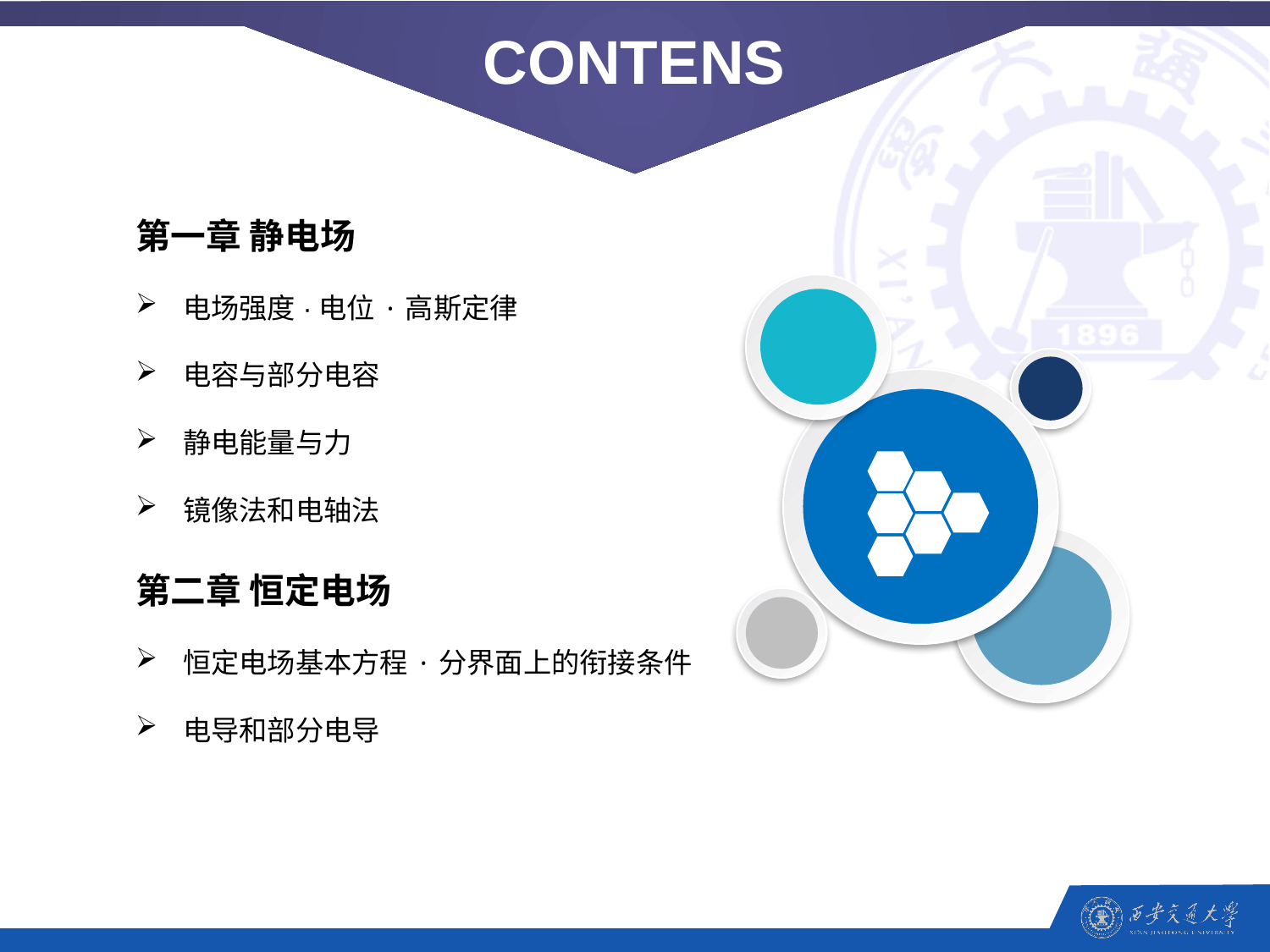

CONTENS
第一章 静电场
电场强度·电位·高斯定律
电容与部分电容
静电能量与力
镜像法和电轴法
第二章 恒定电场
恒定电场基本方程·分界面上的衔接条件
电导和部分电导